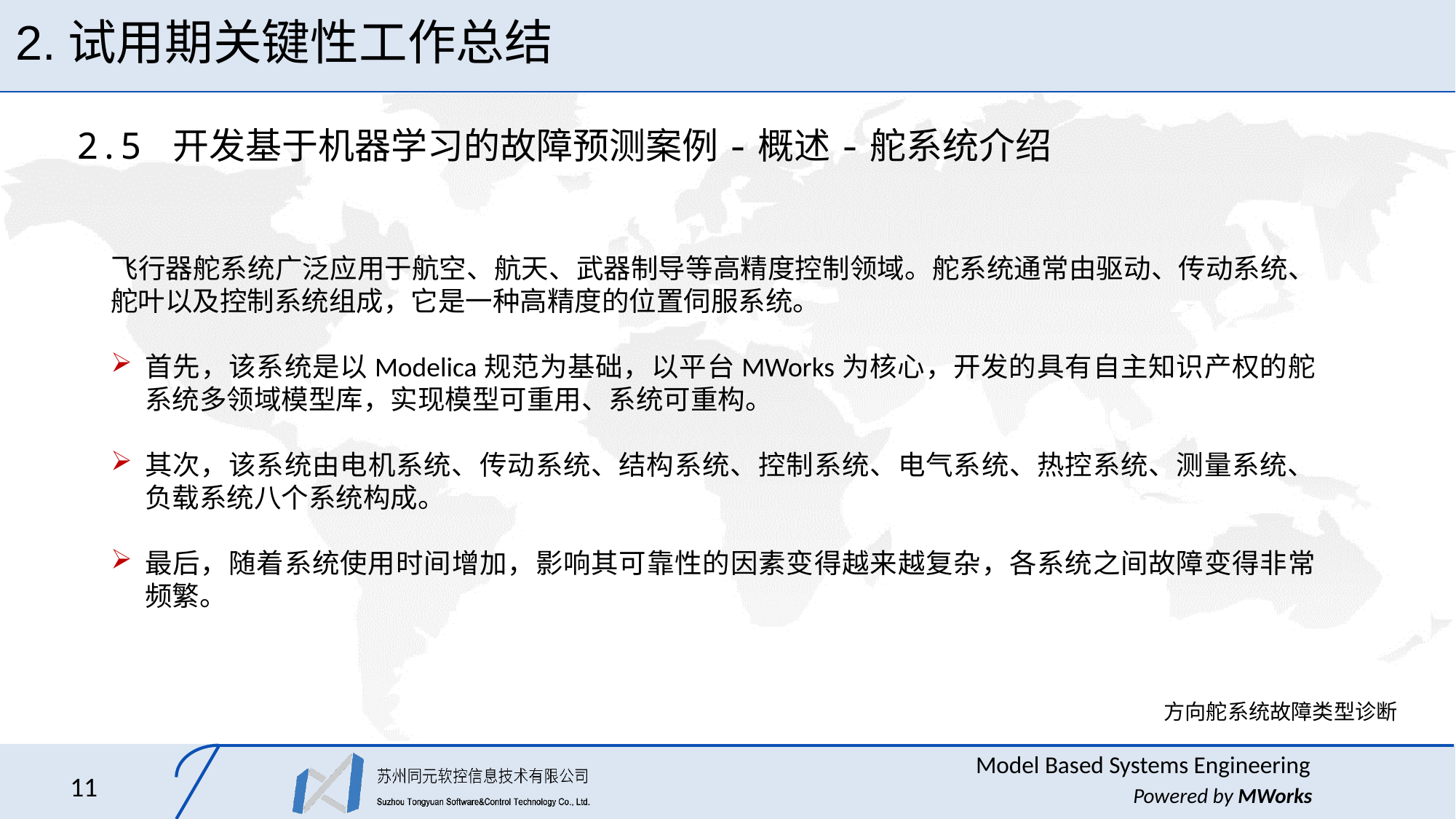

# 2.试用期关键性工作总结
2.5 开发基于机器学习的故障预测案例-概述-舵系统介绍
飞行器舵系统广泛应用于航空、航天、武器制导等高精度控制领域。舵系统通常由驱动、传动系统、舵叶以及控制系统组成，它是一种高精度的位置伺服系统。

首先，该系统是以Modelica规范为基础，以平台MWorks为核心，开发的具有自主知识产权的舵系统多领域模型库，实现模型可重用、系统可重构。

其次，该系统由电机系统、传动系统、结构系统、控制系统、电气系统、热控系统、测量系统、负载系统八个系统构成。

最后，随着系统使用时间增加，影响其可靠性的因素变得越来越复杂，各系统之间故障变得非常频繁。

方向舵系统故障类型诊断